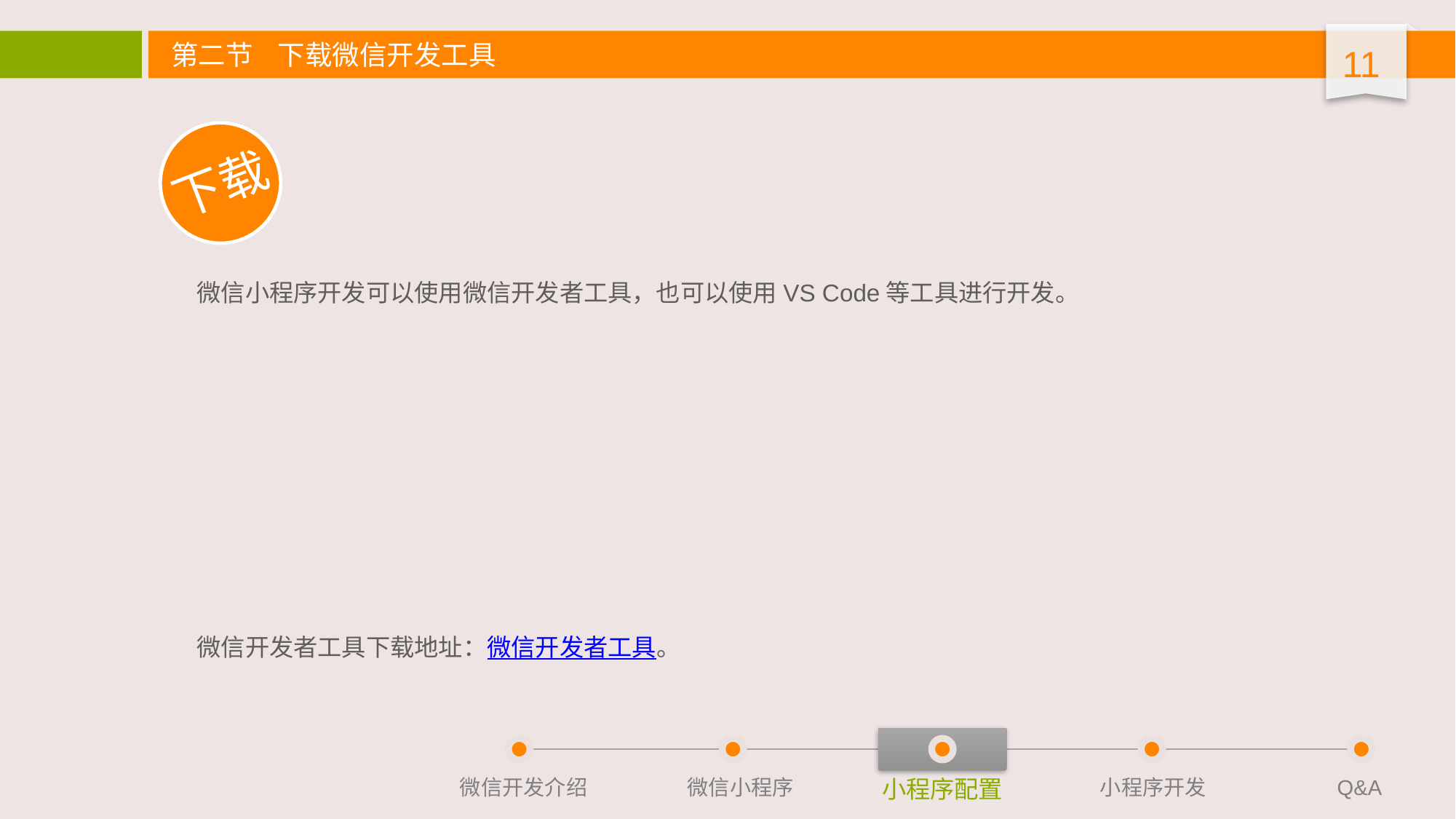

下载
微信小程序开发可以使用微信开发者工具，也可以使用VS Code等工具进行开发。
微信开发者工具下载地址：微信开发者工具。